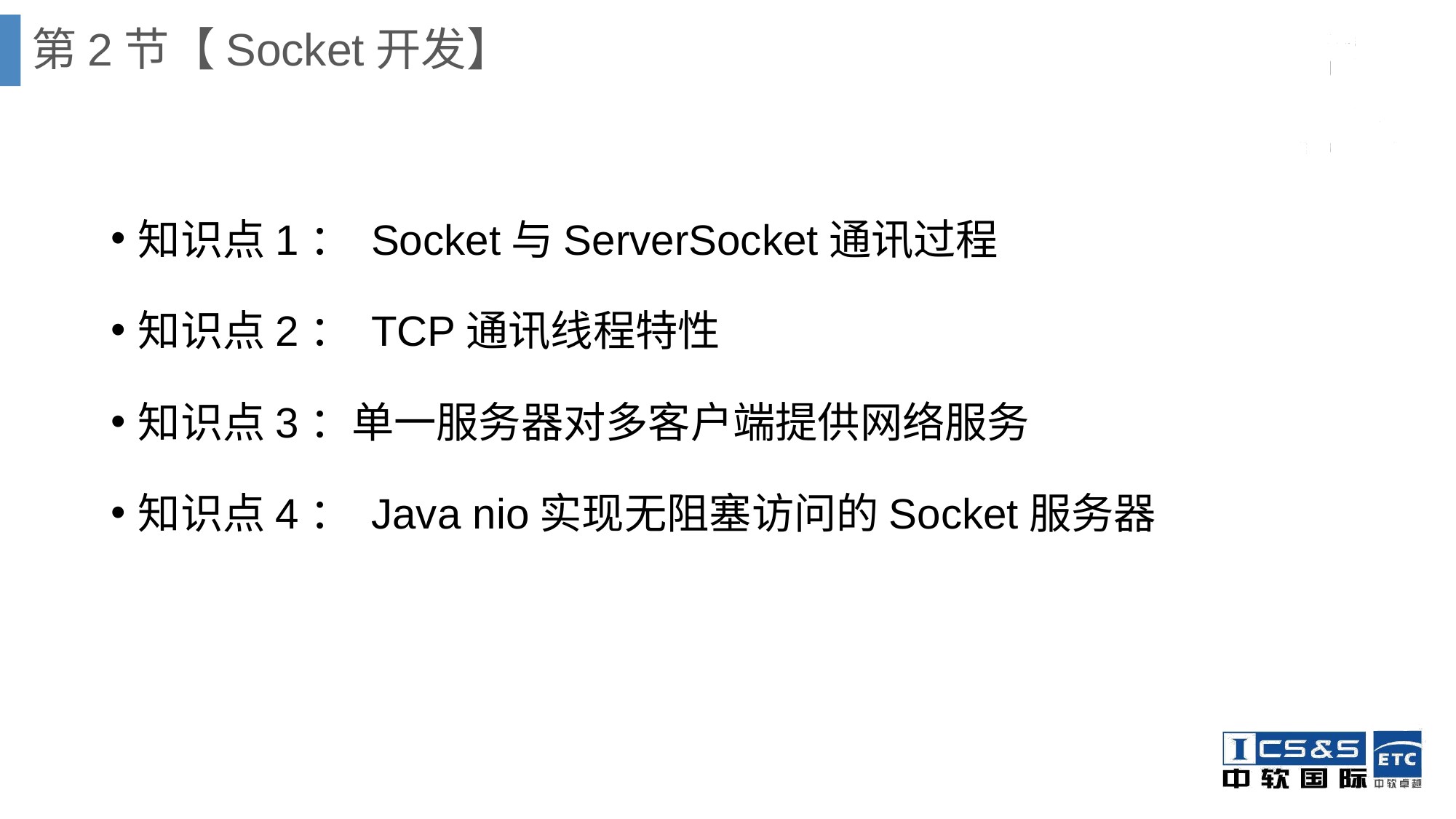

# 第2节【Socket开发】
知识点1： Socket与ServerSocket通讯过程
知识点2： TCP通讯线程特性
知识点3：单一服务器对多客户端提供网络服务
知识点4： Java nio实现无阻塞访问的Socket服务器